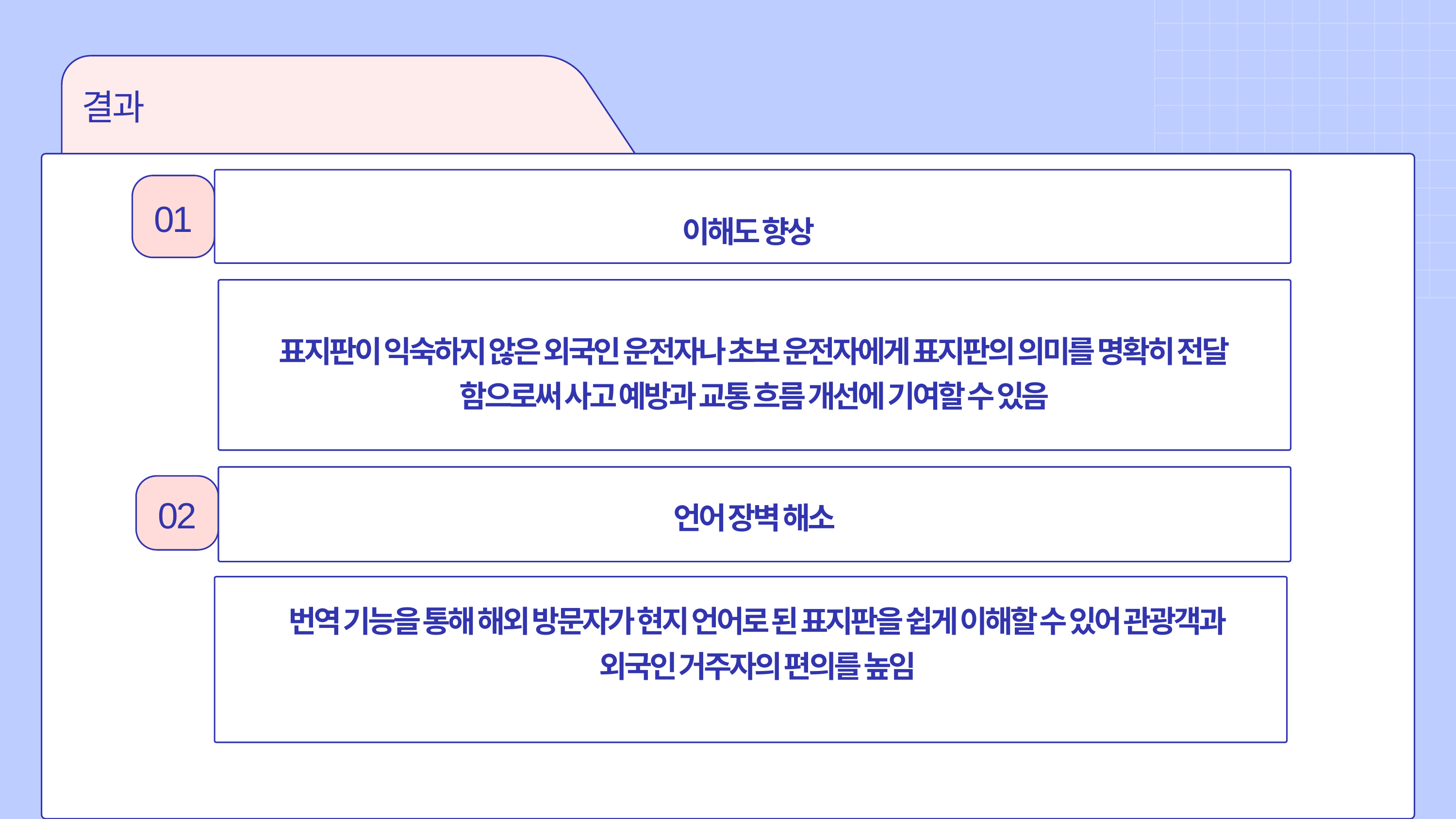

결과

이해도 향상

01

표지판이 익숙하지 않은 외국인 운전자나 초보 운전자에게 표지판의 의미를 명확히 전달

함으로써 사고 예방과 교통 흐름 개선에 기여할 수 있음

언어 장벽 해소

02

 번역 기능을 통해 해외 방문자가 현지 언어로 된 표지판을 쉽게 이해할 수 있어 관광객과

 외국인 거주자의 편의를 높임